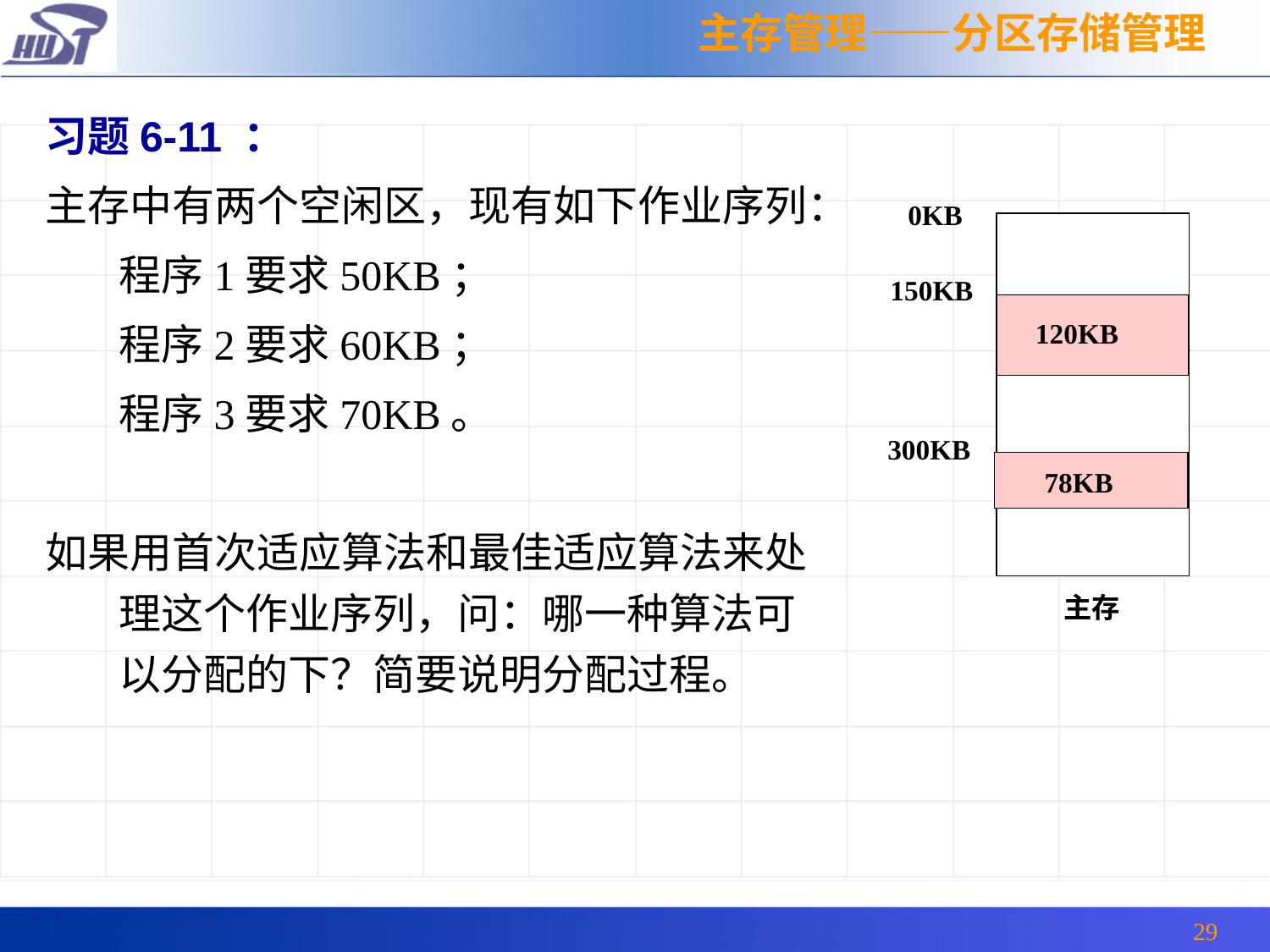

主存管理——分区存储管理
习题6-11 ：
主存中有两个空闲区，现有如下作业序列：
	程序1要求50KB；
	程序2要求60KB；
	程序3要求70KB。

如果用首次适应算法和最佳适应算法来处理这个作业序列，问：哪一种算法可以分配的下？简要说明分配过程。
0KB

150KB

120KB

300KB

78KB
主存
29